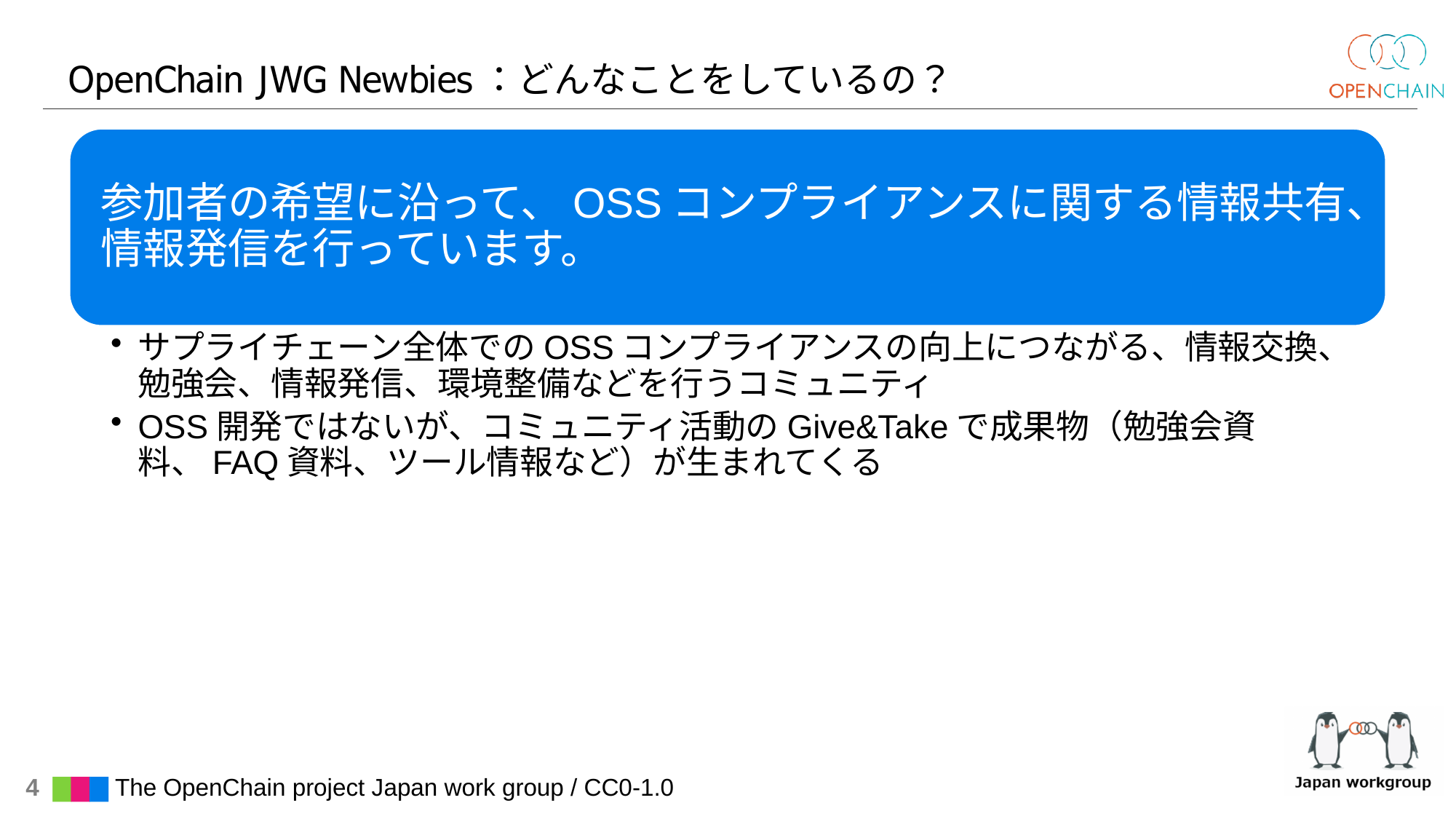

# OpenChain JWG Newbies：どんなことをしているの？
参加者の希望に沿って、OSSコンプライアンスに関する情報共有、情報発信を行っています。
サプライチェーン全体でのOSSコンプライアンスの向上につながる、情報交換、勉強会、情報発信、環境整備などを行うコミュニティ
OSS開発ではないが、コミュニティ活動のGive&Takeで成果物（勉強会資料、FAQ資料、ツール情報など）が生まれてくる